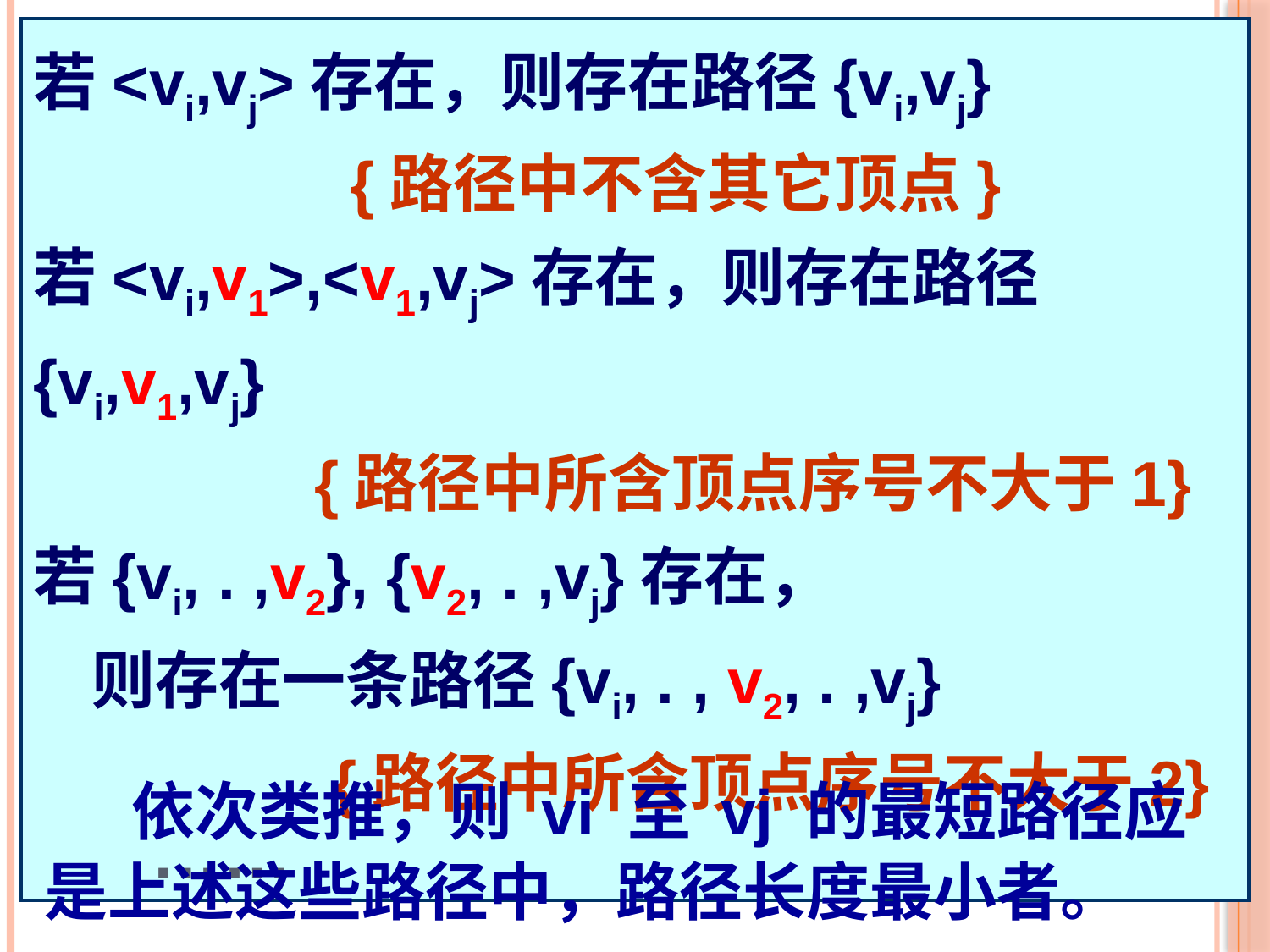

若<vi,vj>存在，则存在路径{vi,vj}
                  {路径中不含其它顶点}
若<vi,v1>,<v1,vj>存在，则存在路径{vi,v1,vj}
                {路径中所含顶点序号不大于1}
若{vi, . ,v2}, {v2, . ,vj}存在，
   则存在一条路径{vi, . , v2, . ,vj}
                 {路径中所含顶点序号不大于2}
      ……
     依次类推，则 vi 至 vj 的最短路径应是上述这些路径中，路径长度最小者。